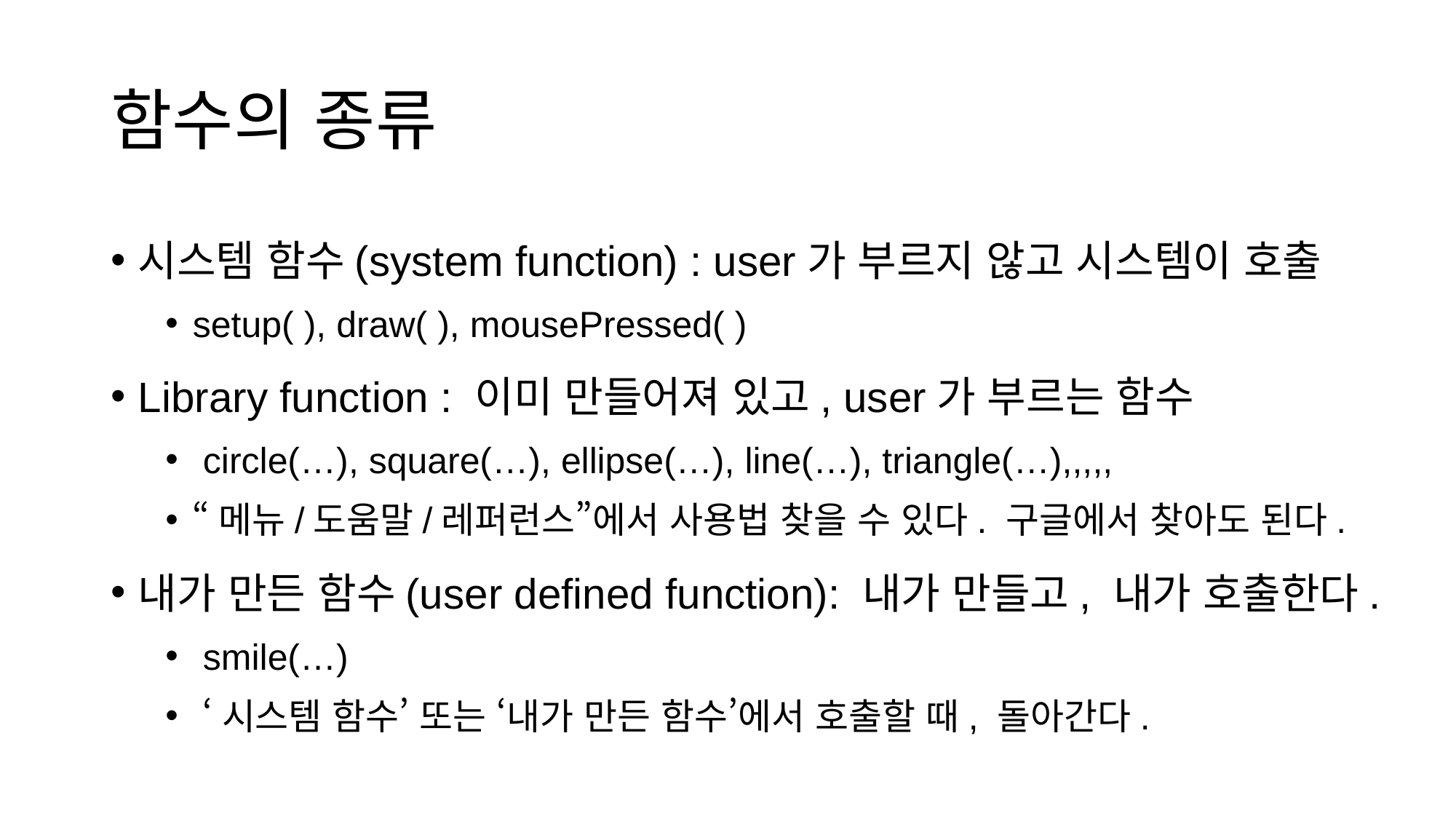

# 함수의 종류
시스템 함수(system function) : user가 부르지 않고 시스템이 호출
setup( ), draw( ), mousePressed( )
Library function : 이미 만들어져 있고, user가 부르는 함수
 circle(…), square(…), ellipse(…), line(…), triangle(…),,,,,
“메뉴/도움말/레퍼런스”에서 사용법 찾을 수 있다. 구글에서 찾아도 된다.
내가 만든 함수(user defined function): 내가 만들고, 내가 호출한다.
 smile(…)
 ‘시스템 함수’ 또는 ‘내가 만든 함수’에서 호출할 때, 돌아간다.